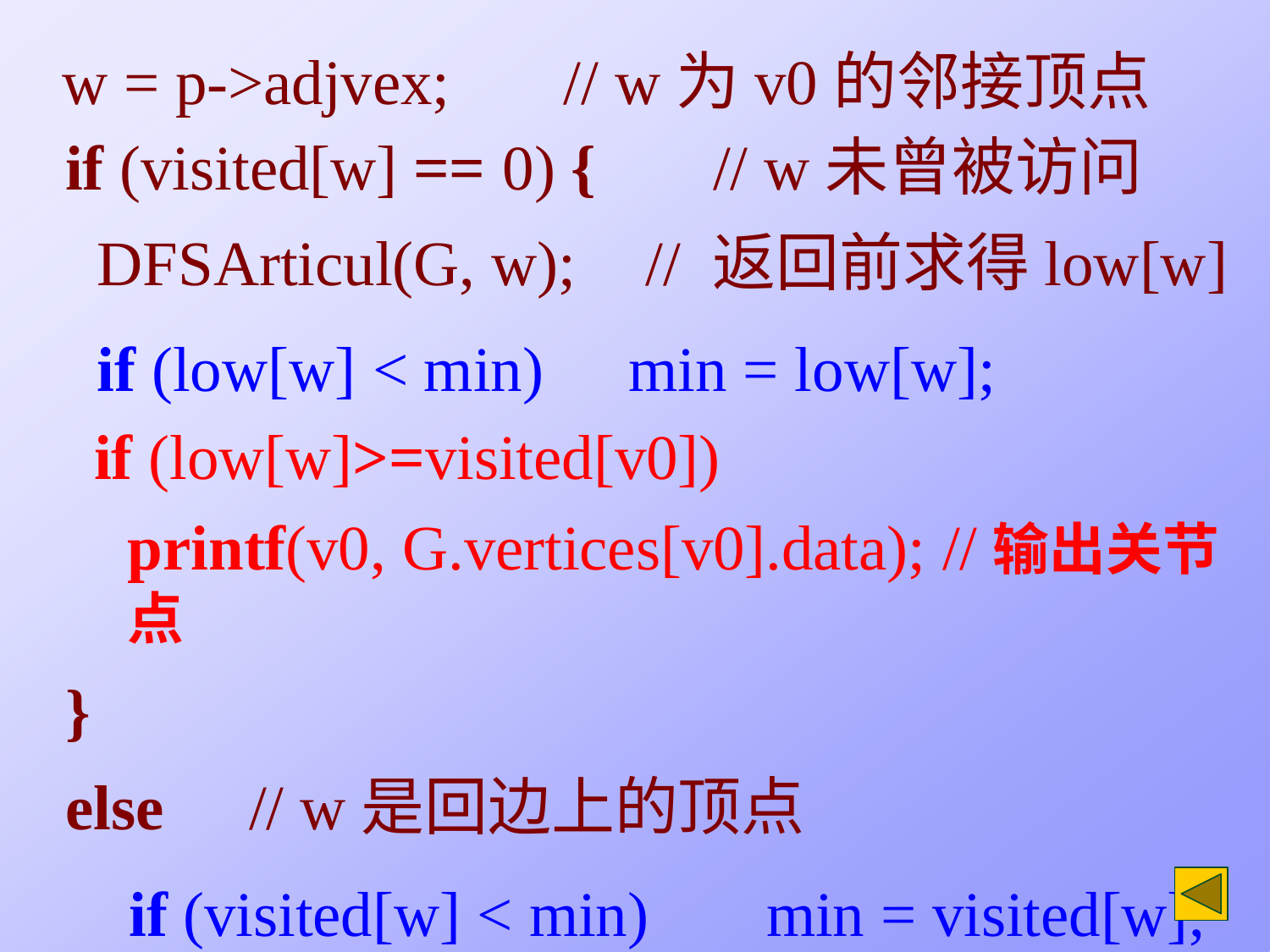

w = p->adjvex;	// w为v0的邻接顶点
if (visited[w] == 0) {	// w未曾被访问
DFSArticul(G, w);	// 返回前求得low[w]
if (low[w] < min)	min = low[w];
if (low[w]>=visited[v0])
printf(v0, G.vertices[v0].data); //输出关节点
}
else	// w是回边上的顶点
if (visited[w] < min)	min = visited[w];